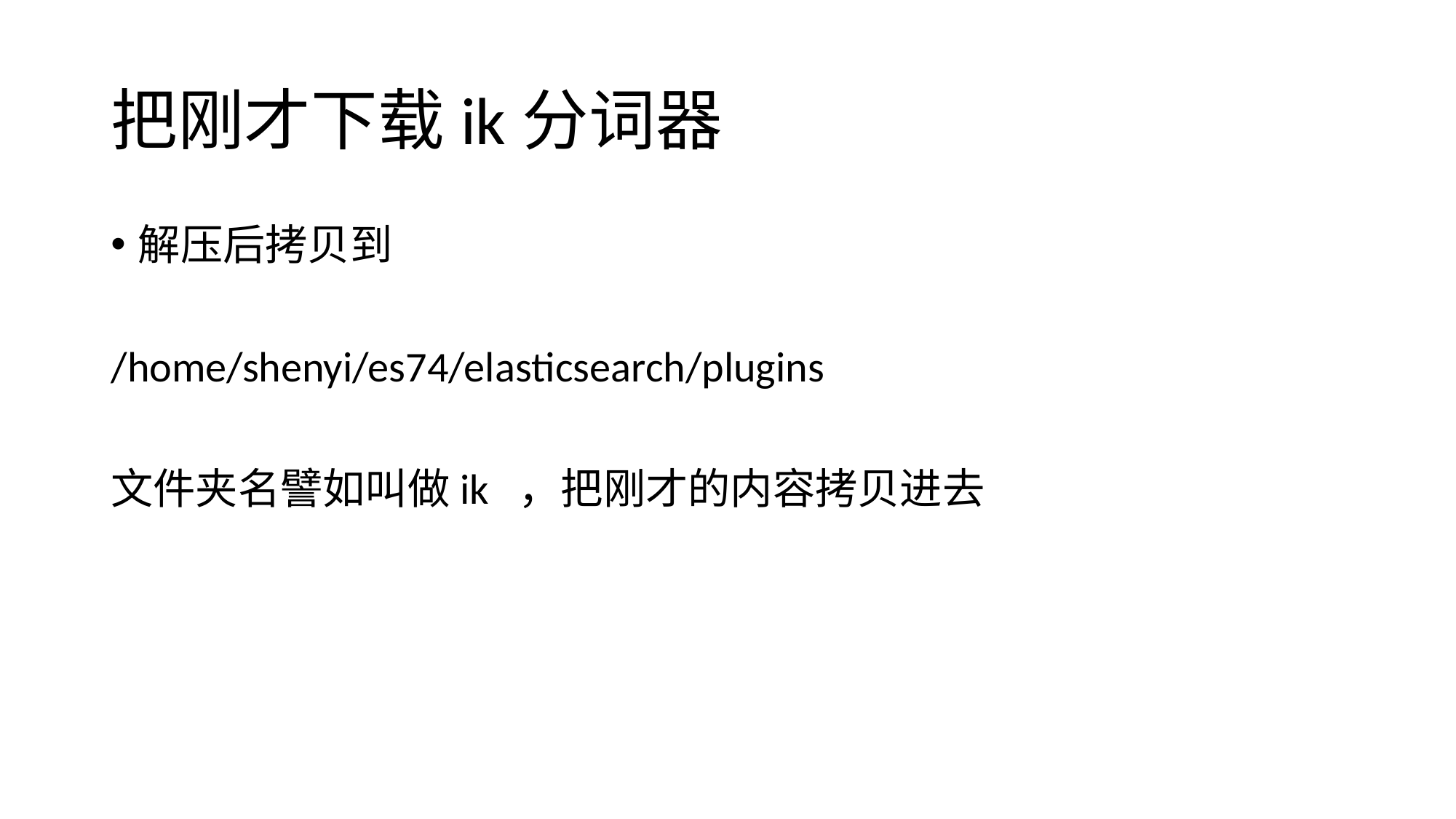

# 把刚才下载ik分词器
解压后拷贝到

/home/shenyi/es74/elasticsearch/plugins

文件夹名譬如叫做ik  ，把刚才的内容拷贝进去